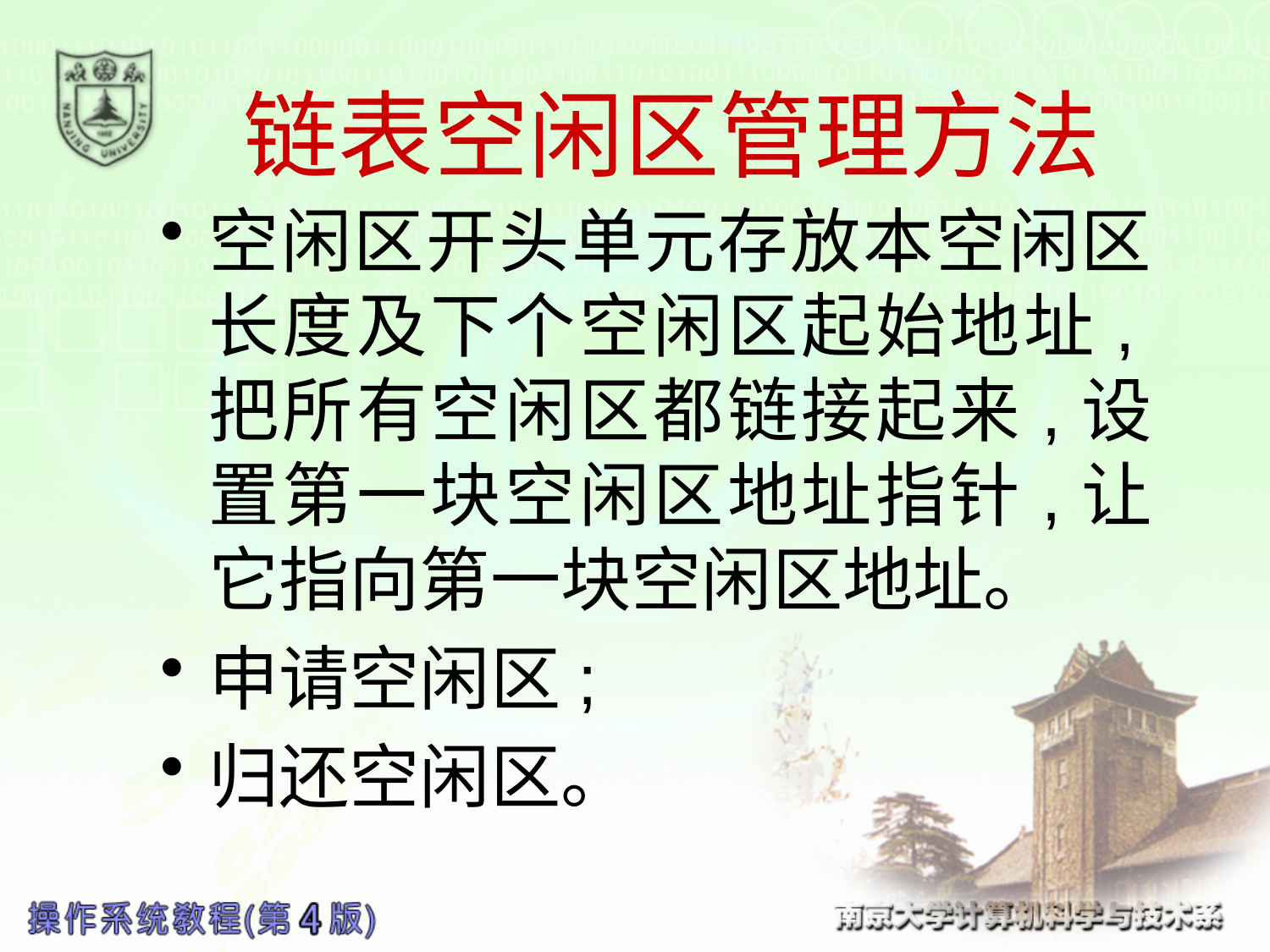

# 链表空闲区管理方法
空闲区开头单元存放本空闲区长度及下个空闲区起始地址,把所有空闲区都链接起来,设置第一块空闲区地址指针,让它指向第一块空闲区地址。
申请空闲区;
归还空闲区。